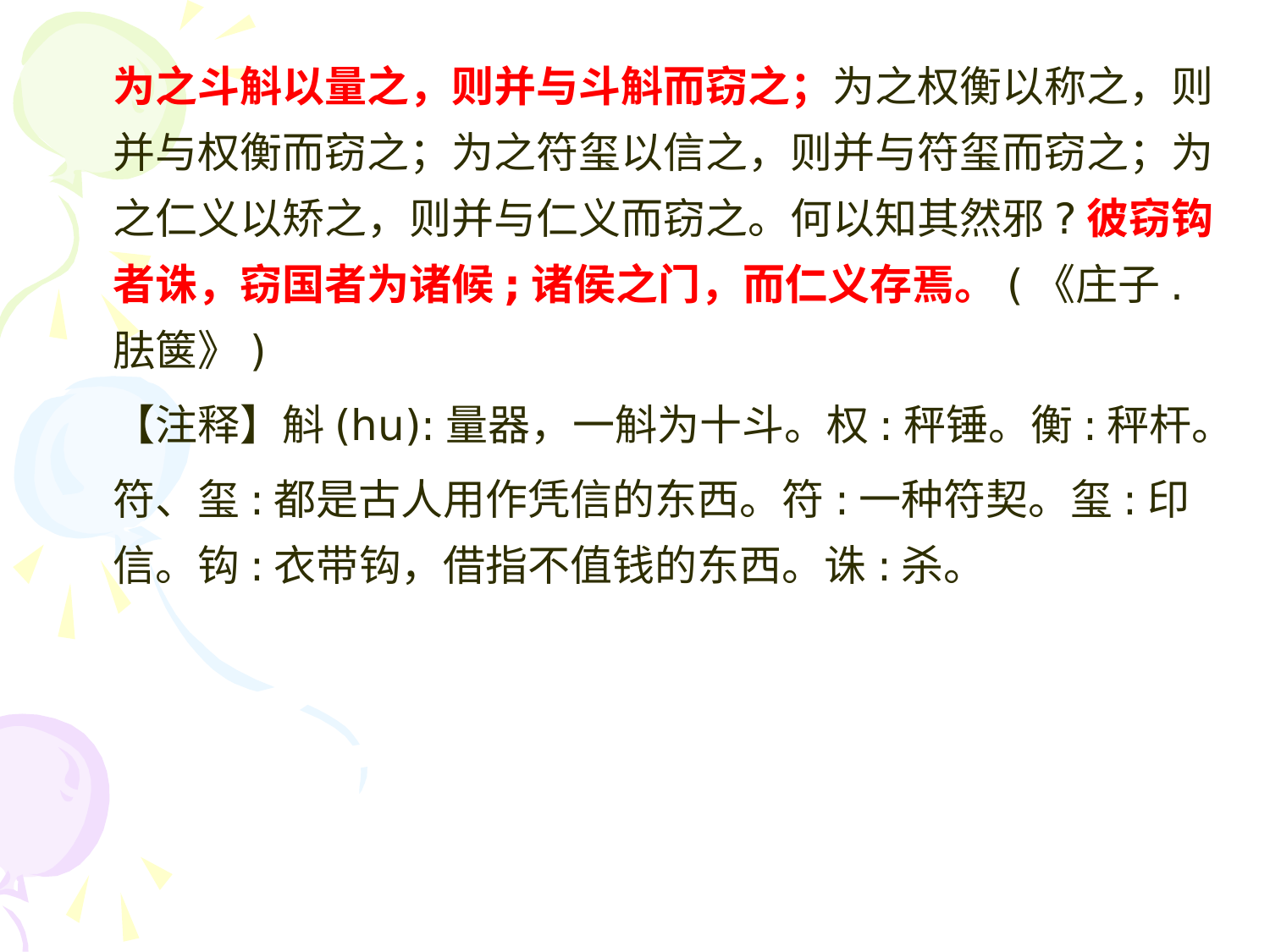

为之斗斛以量之，则并与斗斛而窃之；为之权衡以称之，则并与权衡而窃之；为之符玺以信之，则并与符玺而窃之；为之仁义以矫之，则并与仁义而窃之。何以知其然邪?彼窃钩者诛，窃国者为诸候;诸侯之门，而仁义存焉。(《庄子.胠箧》)
【注释】斛(hu):量器，一斛为十斗。权:秤锤。衡:秤杆。
符、玺:都是古人用作凭信的东西。符:一种符契。玺:印信。钩:衣带钩，借指不值钱的东西。诛:杀。